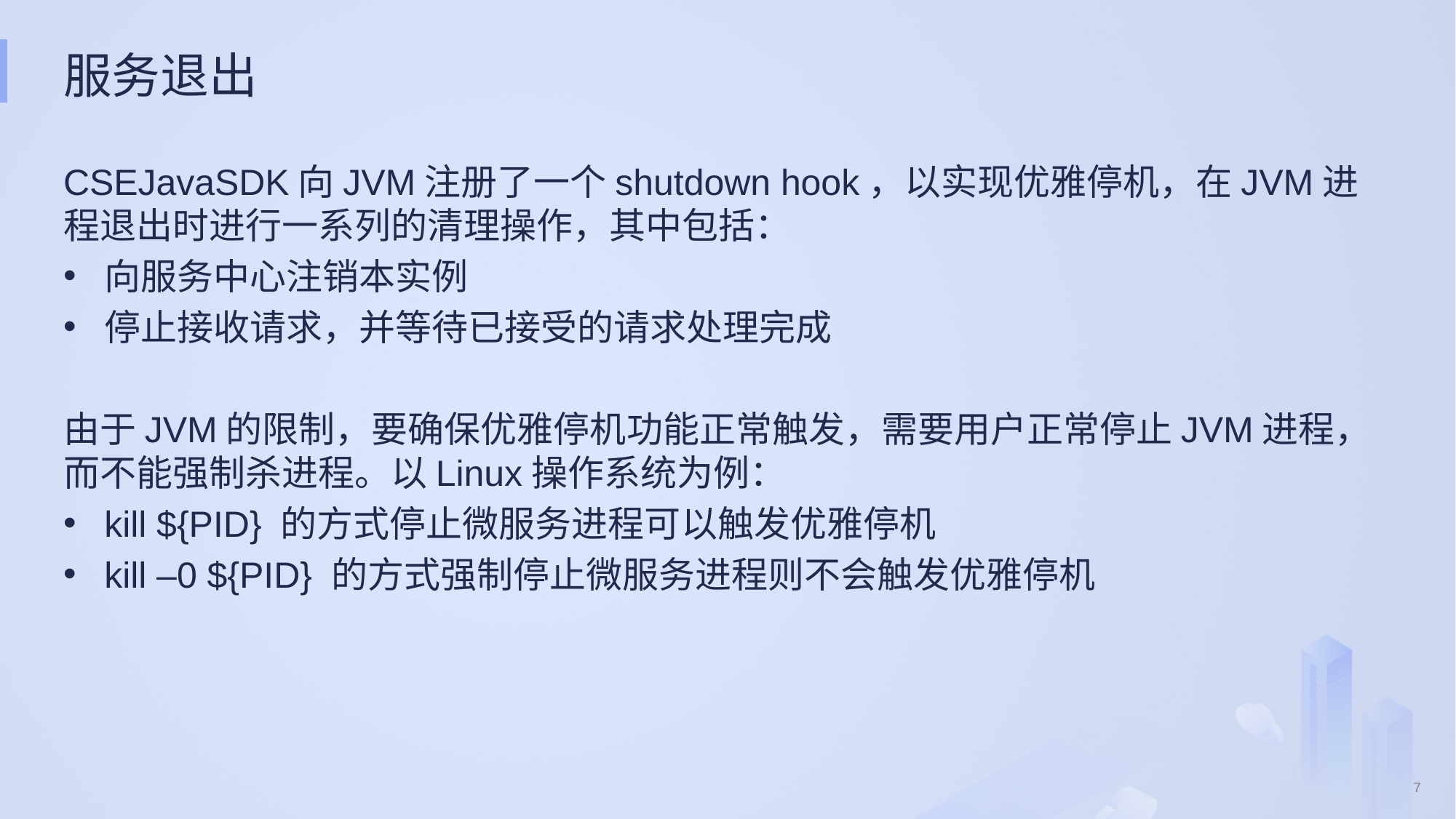

# 服务退出
CSEJavaSDK向JVM注册了一个shutdown hook，以实现优雅停机，在JVM进程退出时进行一系列的清理操作，其中包括：
向服务中心注销本实例
停止接收请求，并等待已接受的请求处理完成

由于JVM的限制，要确保优雅停机功能正常触发，需要用户正常停止JVM进程，而不能强制杀进程。以Linux操作系统为例：
kill ${PID} 的方式停止微服务进程可以触发优雅停机
kill –0 ${PID} 的方式强制停止微服务进程则不会触发优雅停机